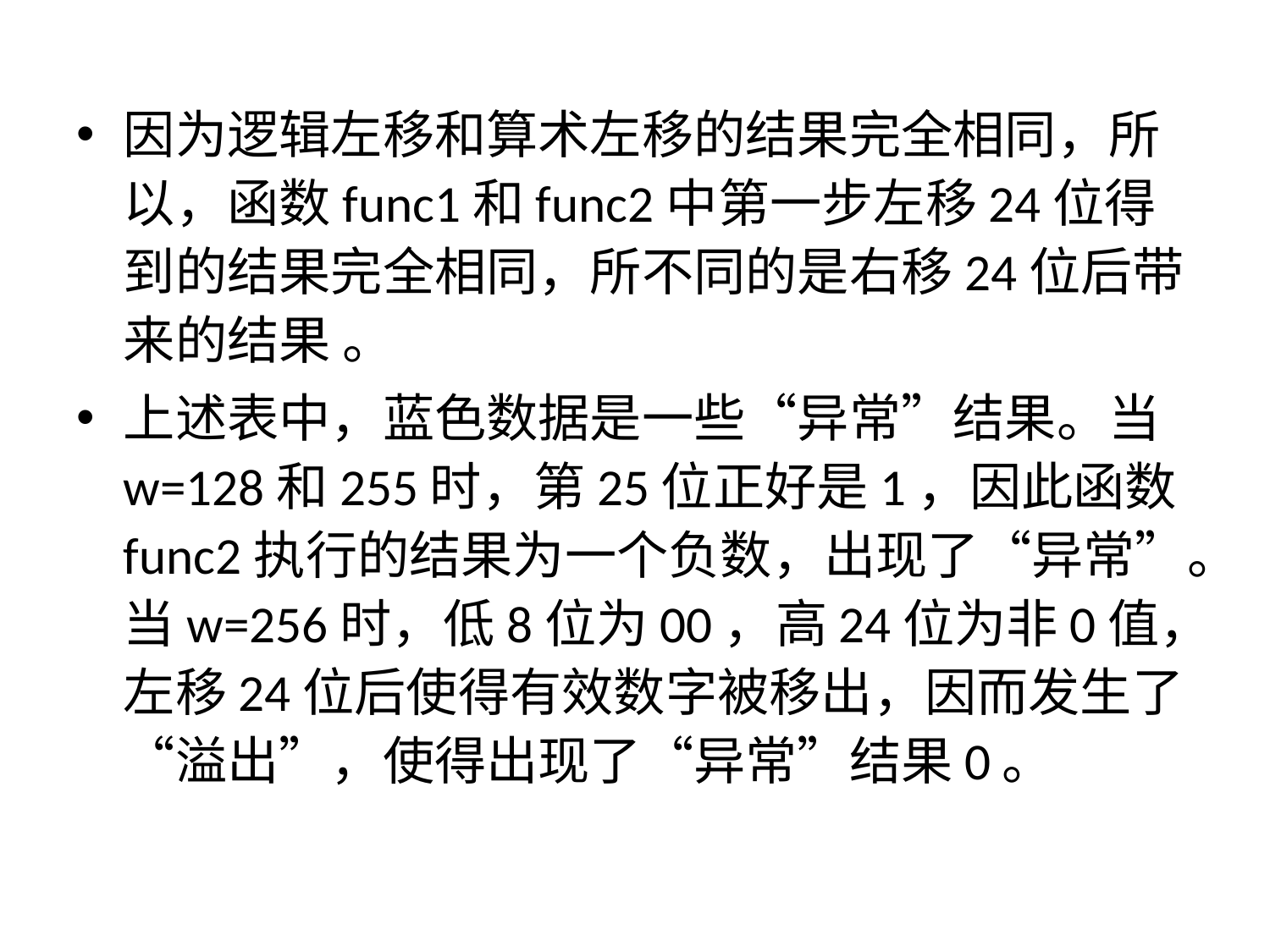

因为逻辑左移和算术左移的结果完全相同，所以，函数func1和func2中第一步左移24位得到的结果完全相同，所不同的是右移24位后带来的结果 。
上述表中，蓝色数据是一些“异常”结果。当w=128和255时，第25位正好是1，因此函数func2执行的结果为一个负数，出现了“异常”。当w=256时，低8位为00，高24位为非0值，左移24位后使得有效数字被移出，因而发生了“溢出”，使得出现了“异常”结果0。